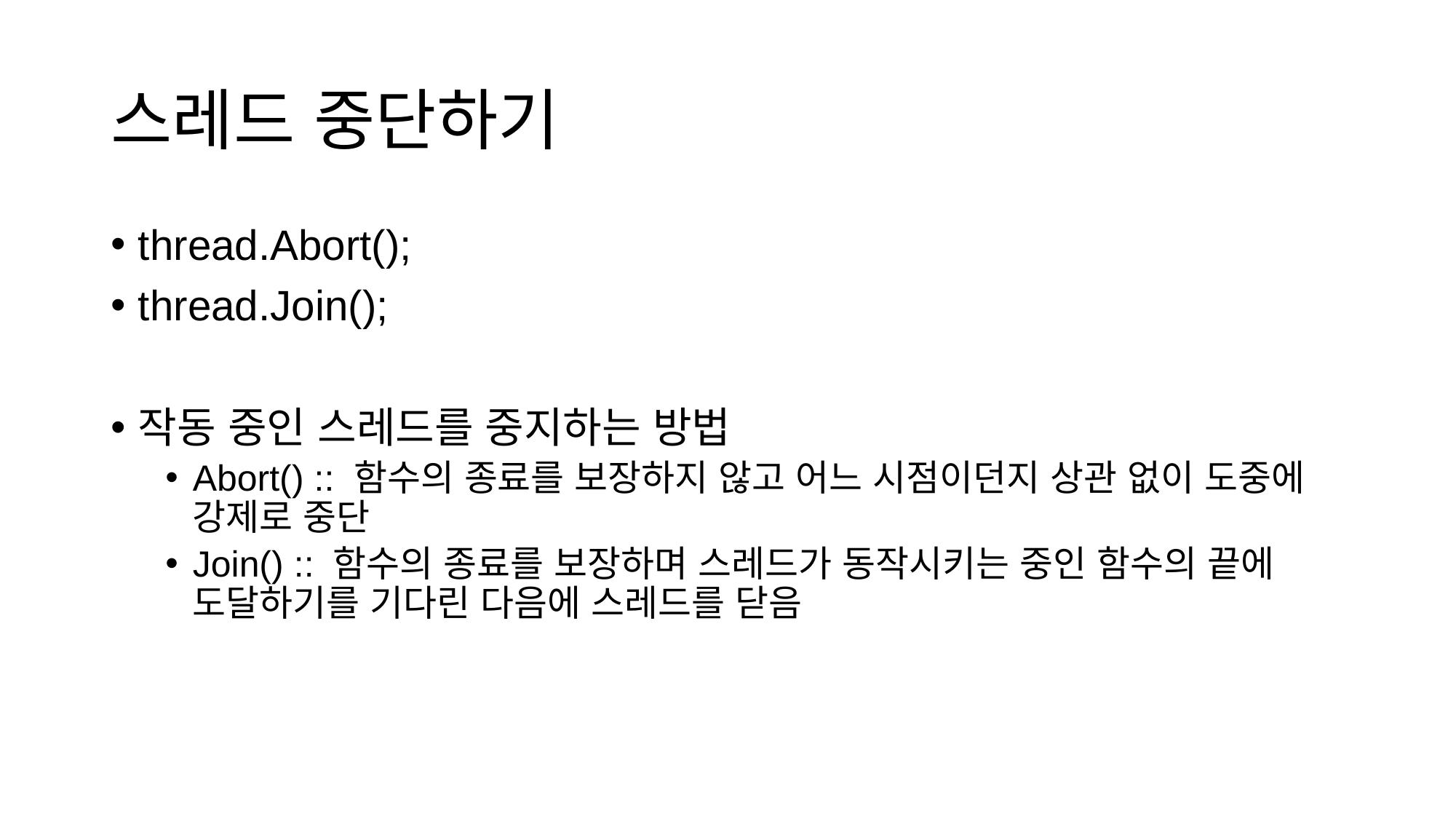

# 스레드 중단하기
thread.Abort();
thread.Join();

작동 중인 스레드를 중지하는 방법
Abort() :: 함수의 종료를 보장하지 않고 어느 시점이던지 상관 없이 도중에 강제로 중단
Join() :: 함수의 종료를 보장하며 스레드가 동작시키는 중인 함수의 끝에 도달하기를 기다린 다음에 스레드를 닫음